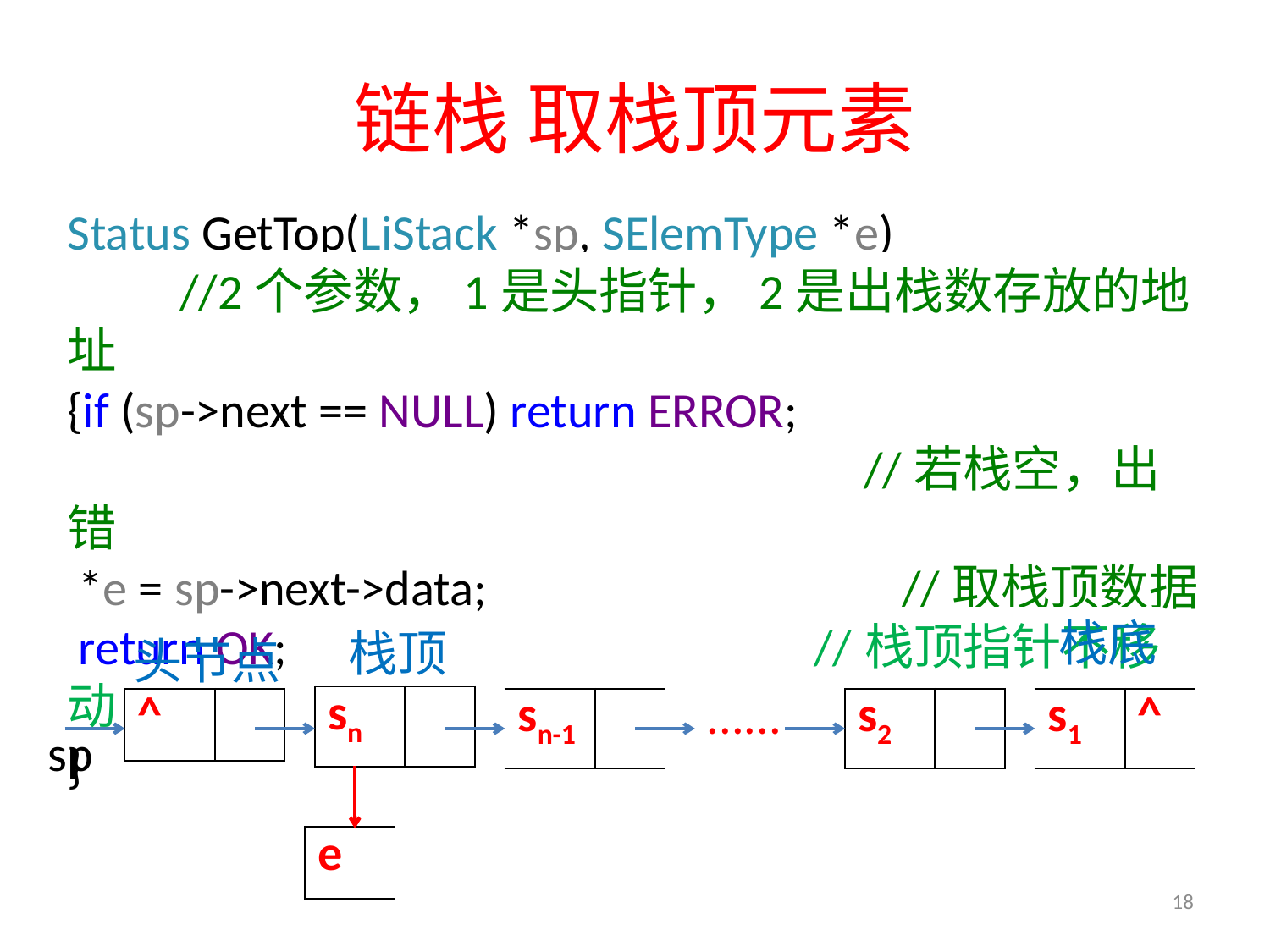

# 链栈 取栈顶元素
Status GetTop(LiStack *sp, SElemType *e)
          //2个参数，1是头指针，2是出栈数存放的地址
{if (sp->next == NULL) return ERROR;
                                                                       //若栈空，出错
 *e = sp->next->data;                                     //取栈顶数据
 return OK;                                               //栈顶指针不移动
}
栈底
栈顶
头节点
......
| sn |  |
| --- | --- |
| ^ |  |
| --- | --- |
| sn-1 |  |
| --- | --- |
| s2 |  |
| --- | --- |
| s1 | ^ |
| --- | --- |
sp
| e |
| --- |
18